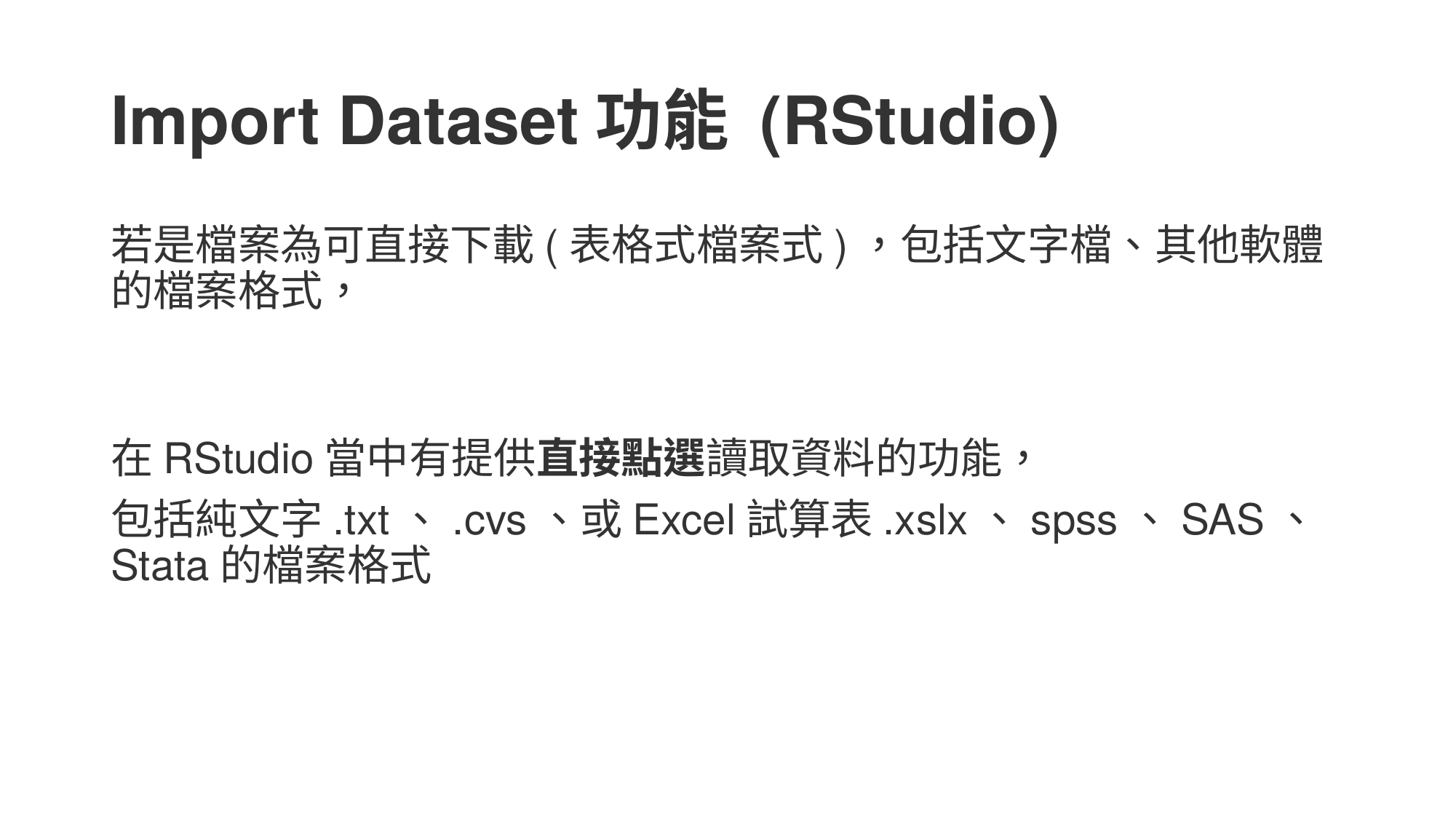

# Import Dataset功能 (RStudio)
若是檔案為可直接下載(表格式檔案式)，包括文字檔、其他軟體的檔案格式，

在RStudio當中有提供直接點選讀取資料的功能，
包括純文字.txt、.cvs、或Excel試算表.xslx、spss、SAS、Stata的檔案格式